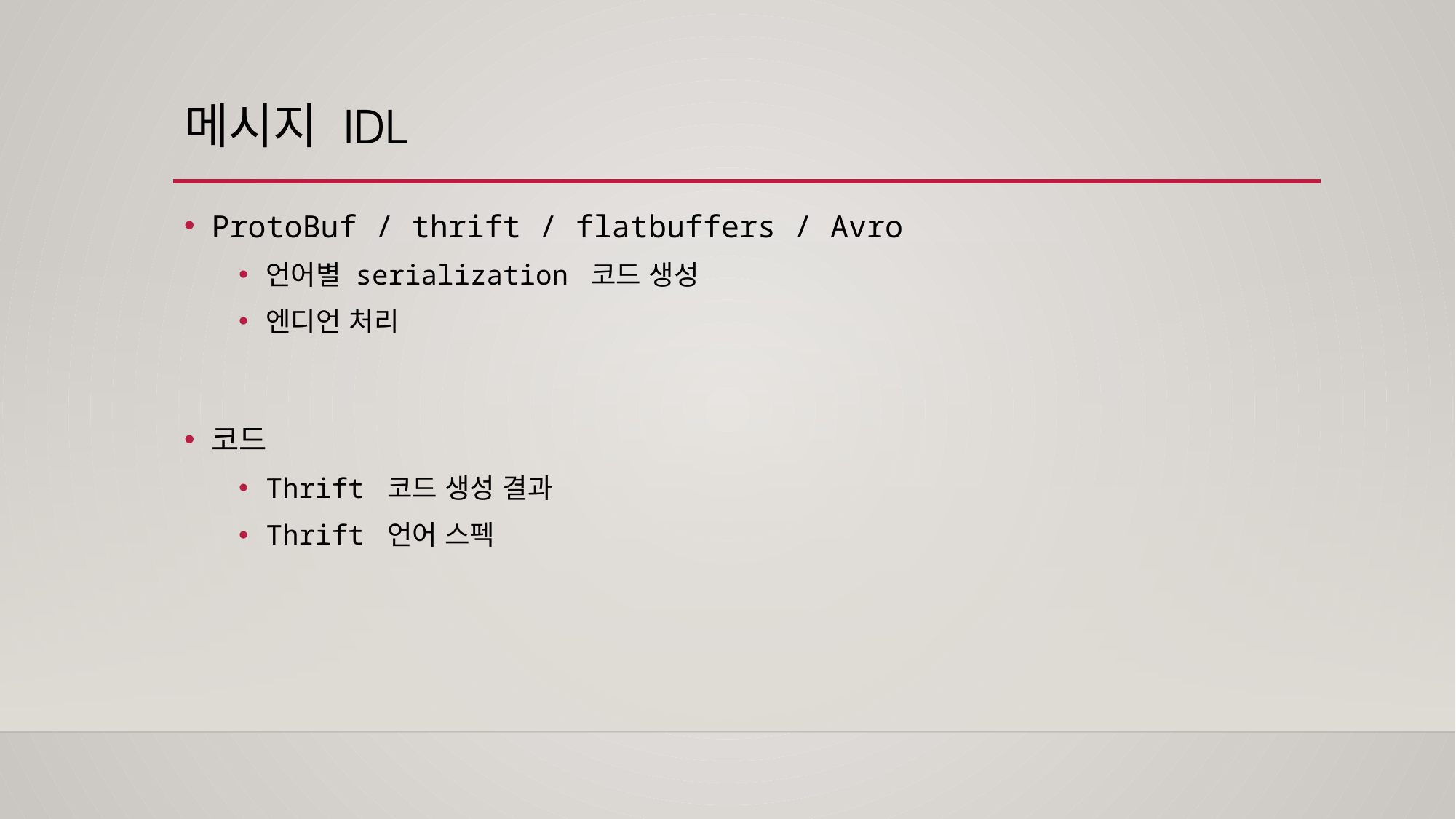

# 메시지 IDL
ProtoBuf / thrift / flatbuffers / Avro
언어별 serialization 코드 생성
엔디언 처리

코드
Thrift 코드 생성 결과
Thrift 언어 스펙